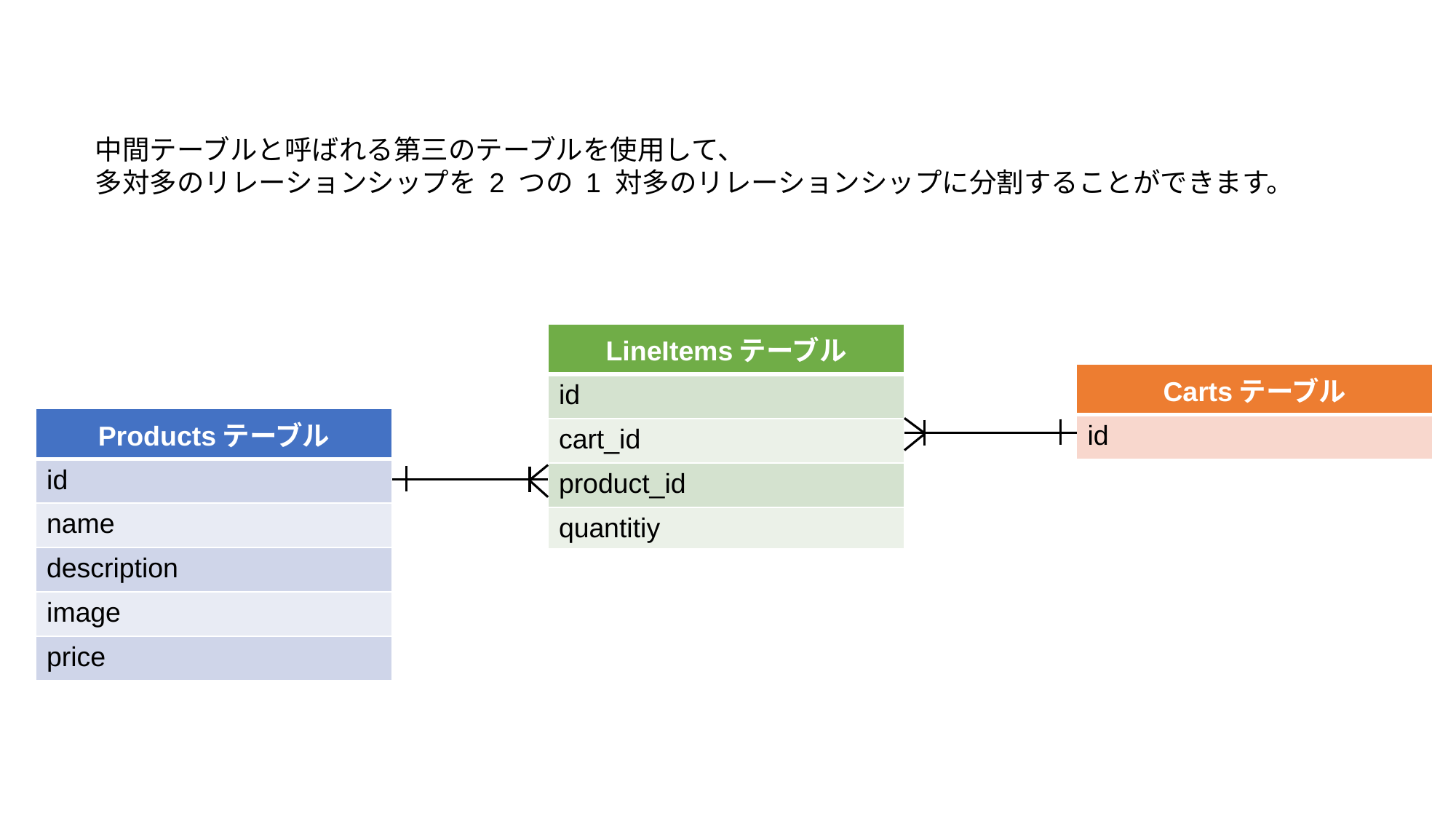

中間テーブルと呼ばれる第三のテーブルを使用して、
多対多のリレーションシップを 2 つの 1 対多のリレーションシップに分割することができます。

| LineItemsテーブル |
| --- |
| id |
| cart\_id |
| product\_id |
| quantitiy |
| Cartsテーブル |
| --- |
| id |
| Productsテーブル |
| --- |
| id |
| name |
| description |
| image |
| price |